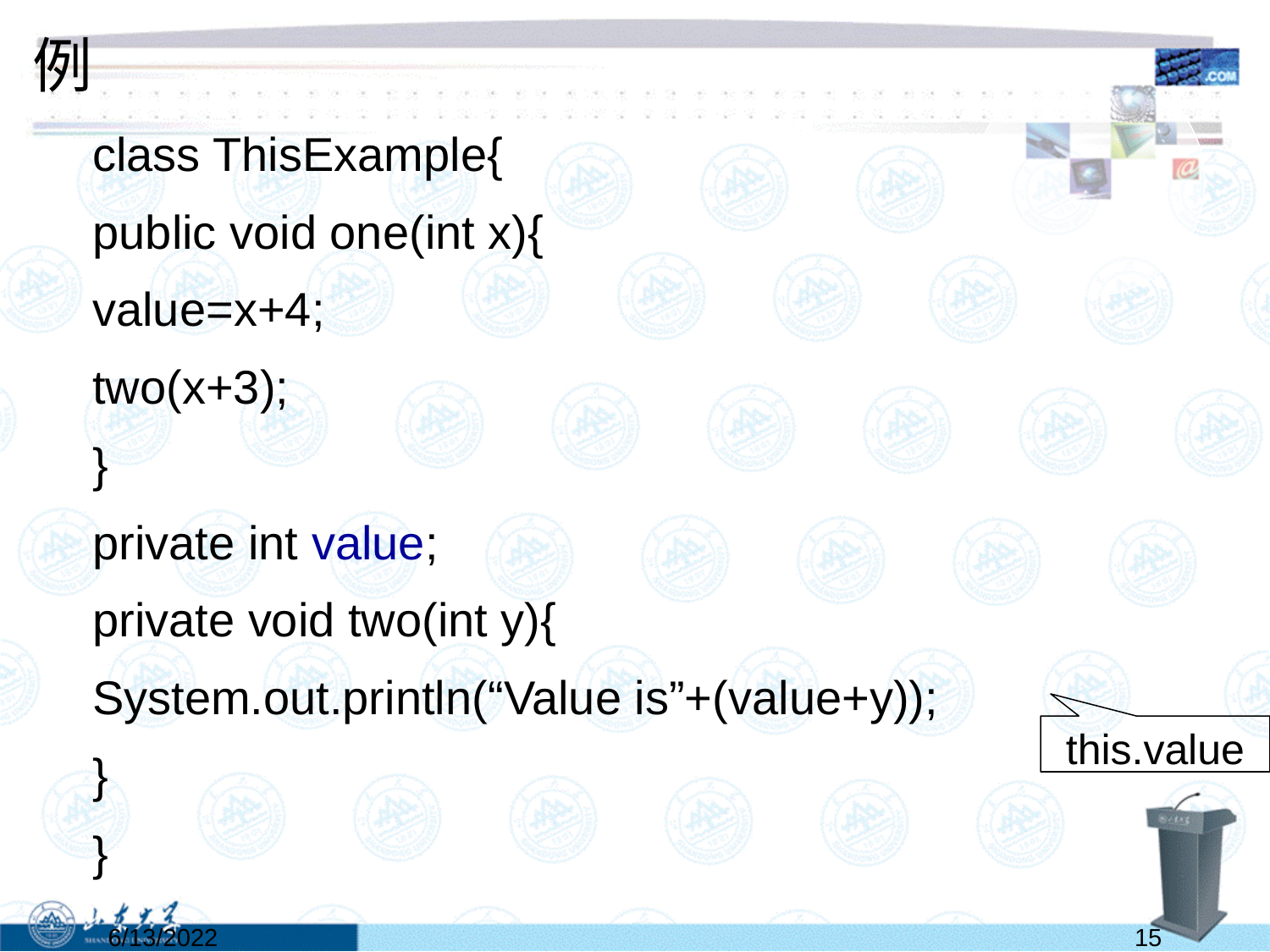

# 例
class ThisExample{
	public void one(int x){
		value=x+4;
		two(x+3);
	}
	private int value;
	private void two(int y){
		System.out.println(“Value is”+(value+y));
	}
}
this.value

6/13/2022
15